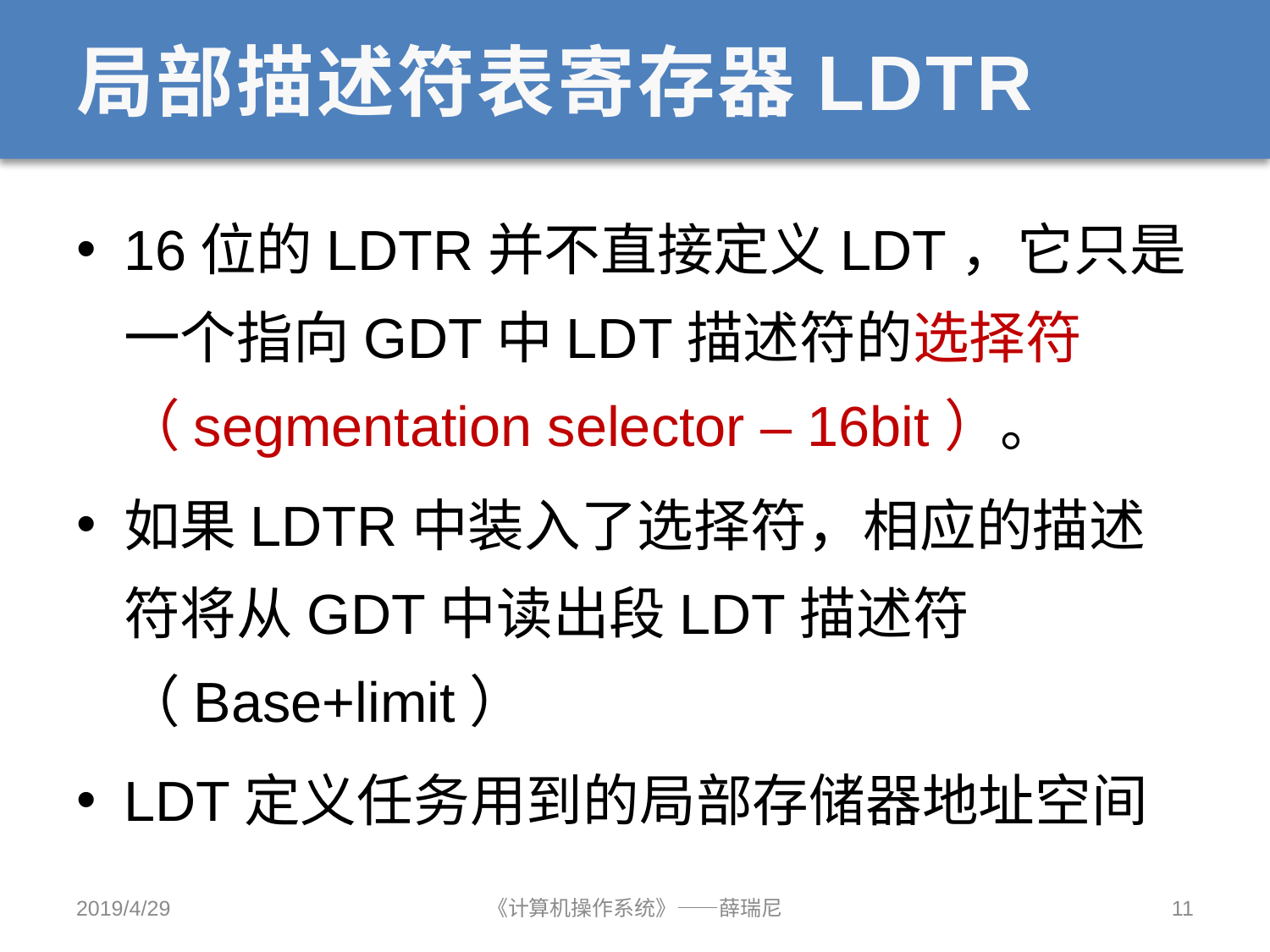

# 局部描述符表寄存器LDTR
16位的LDTR并不直接定义LDT，它只是一个指向GDT中LDT描述符的选择符（segmentation selector – 16bit）。
如果LDTR中装入了选择符，相应的描述符将从GDT中读出段LDT描述符（Base+limit）
LDT定义任务用到的局部存储器地址空间

2019/4/29
《计算机操作系统》——薛瑞尼
11